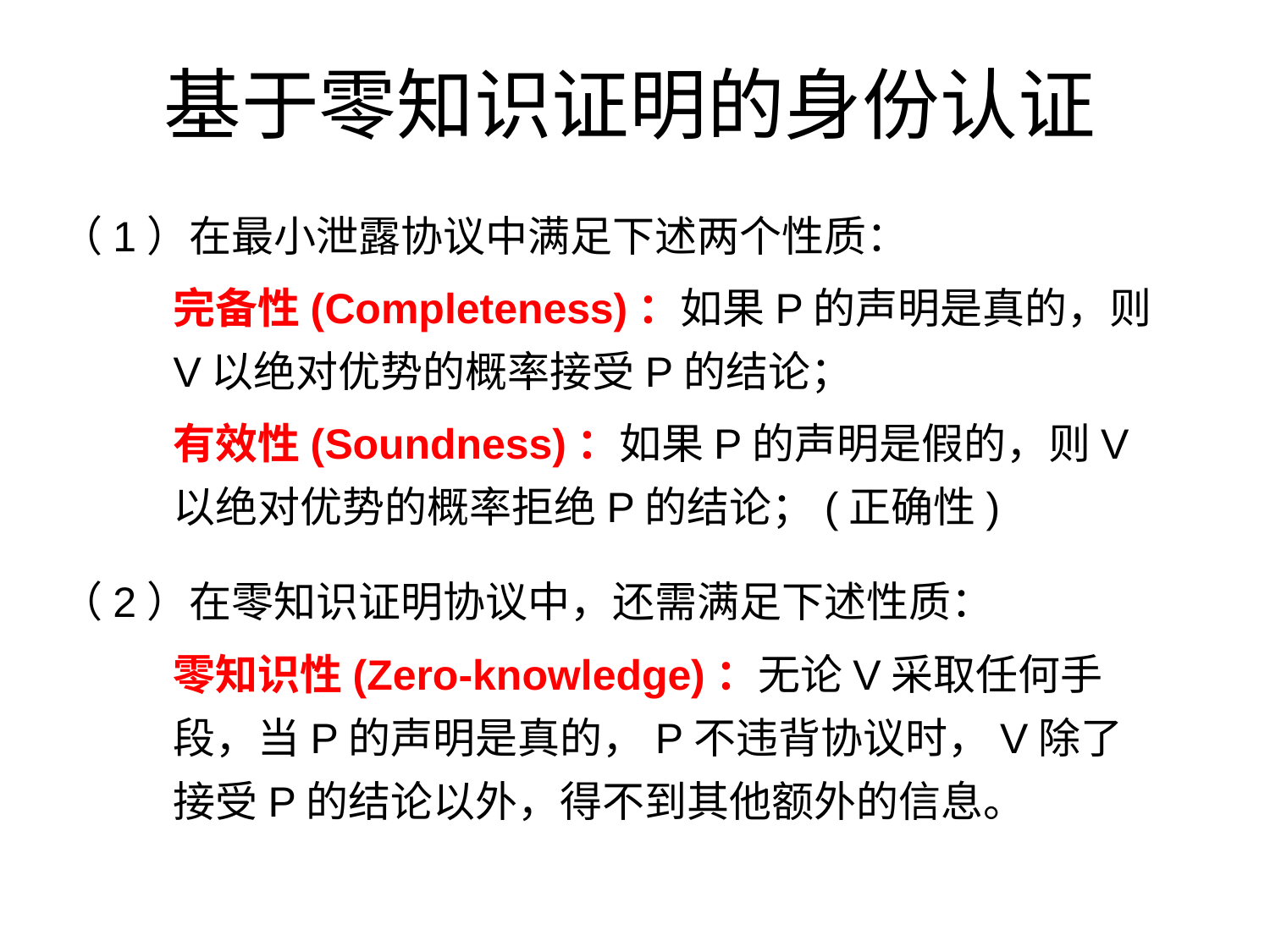

# 基于零知识证明的身份认证
（1）在最小泄露协议中满足下述两个性质：
完备性(Completeness)：如果P的声明是真的，则V以绝对优势的概率接受P的结论；
有效性(Soundness)：如果P的声明是假的，则V以绝对优势的概率拒绝P的结论；(正确性)
（2）在零知识证明协议中，还需满足下述性质：
零知识性(Zero-knowledge)：无论V采取任何手段，当P的声明是真的，P不违背协议时，V除了接受P的结论以外，得不到其他额外的信息。